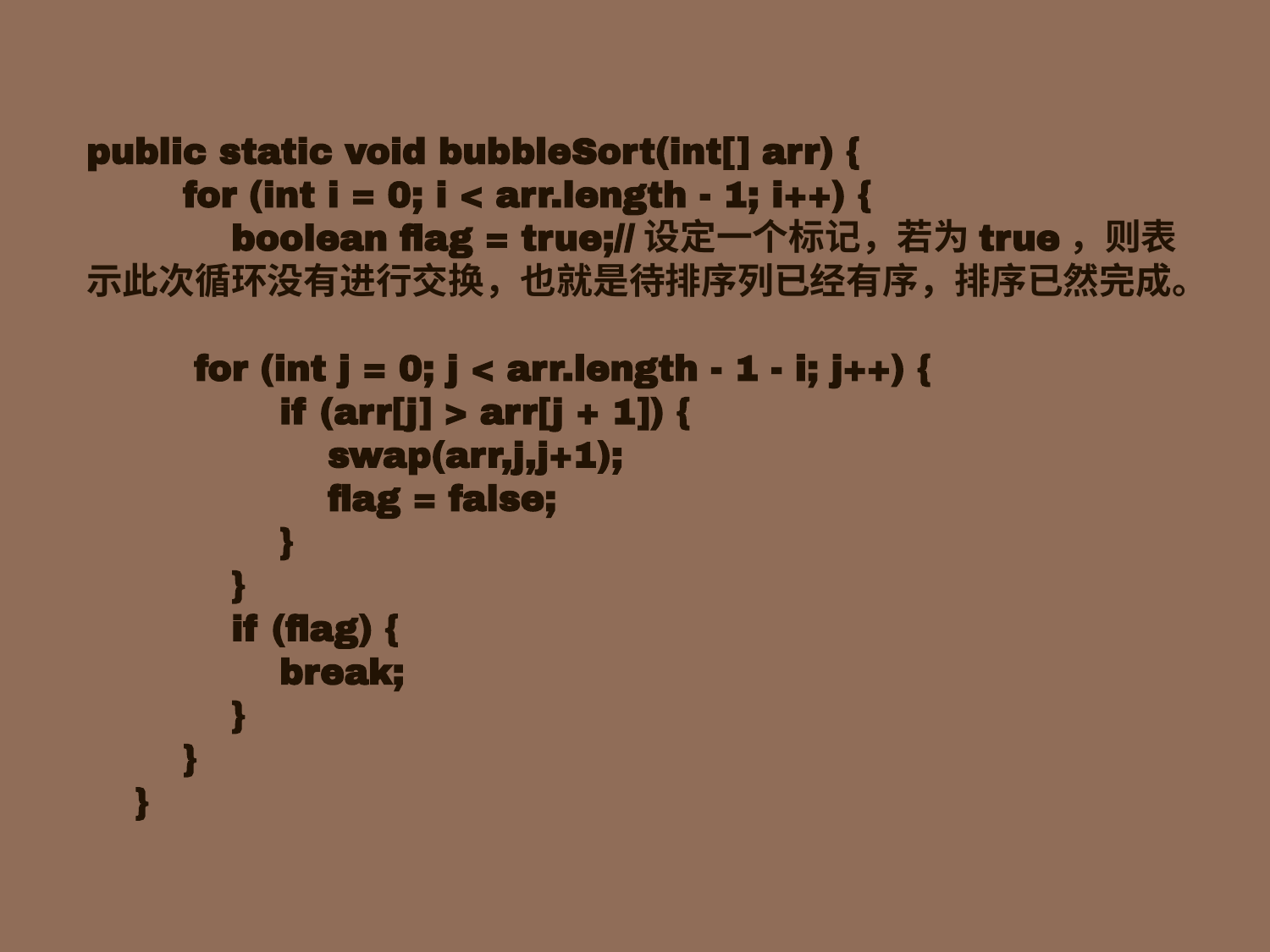

# public static void bubbleSort(int[] arr) { for (int i = 0; i < arr.length - 1; i++) { boolean flag = true;//设定一个标记，若为true，则表示此次循环没有进行交换，也就是待排序列已经有序，排序已然完成。 for (int j = 0; j < arr.length - 1 - i; j++) { if (arr[j] > arr[j + 1]) { swap(arr,j,j+1); flag = false; } } if (flag) { break; } } }